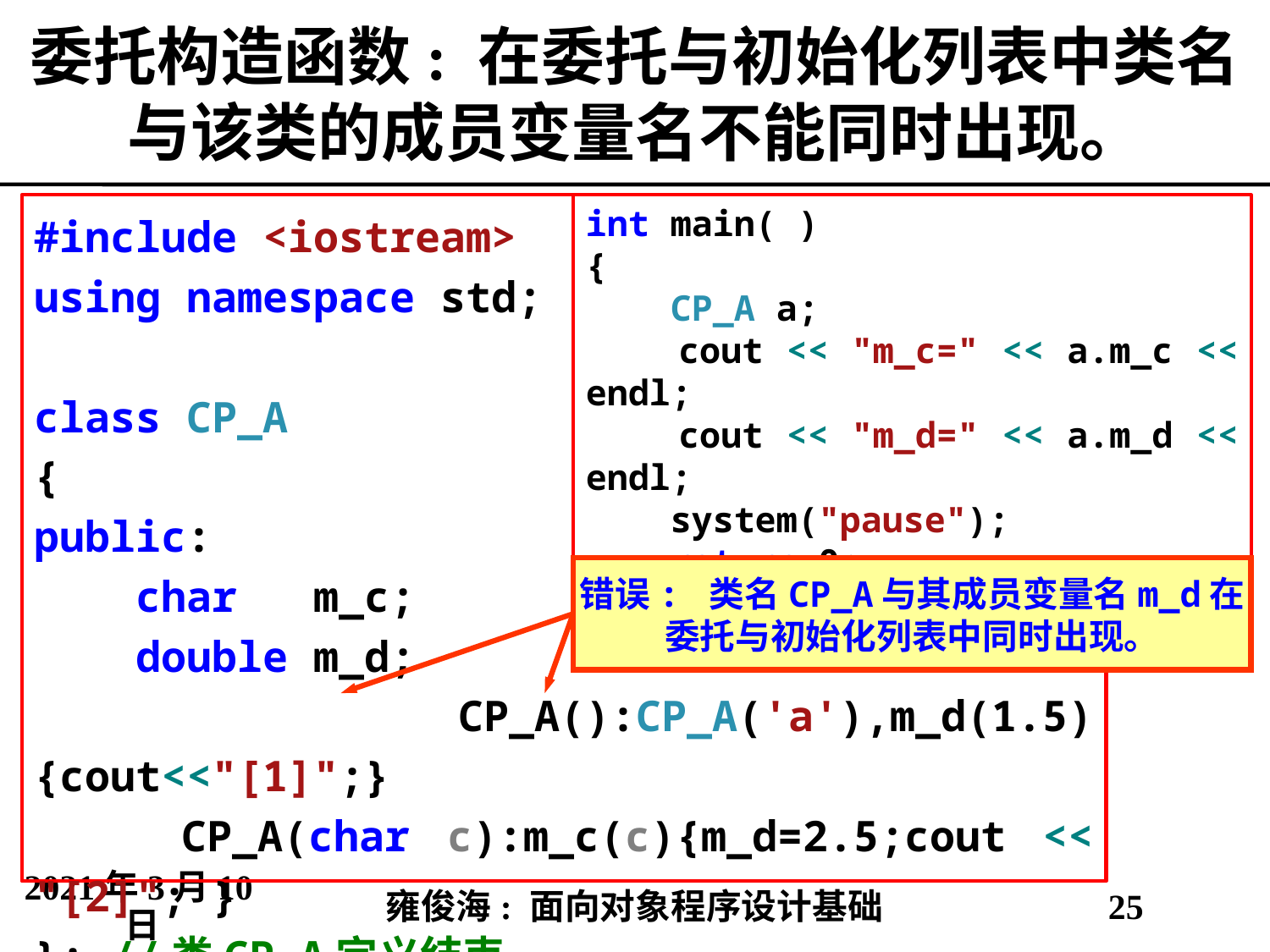

# 委托构造函数: 在委托与初始化列表中类名与该类的成员变量名不能同时出现。

#include <iostream>
using namespace std;

class CP_A
{
public:
    char   m_c;
    double m_d;
    CP_A():CP_A('a'),m_d(1.5){cout<<"[1]";}
    CP_A(char c):m_c(c){m_d=2.5;cout << "[2]"; }
}; //类CP_A定义结束
int main( )
{
    CP_A a;
    cout << "m_c=" << a.m_c << endl;
    cout << "m_d=" << a.m_d << endl;
    system("pause");
    return 0;
} // main函数结束
错误: 类名CP_A与其成员变量名m_d在委托与初始化列表中同时出现。
2021年3月10日
雍俊海: 面向对象程序设计基础
25